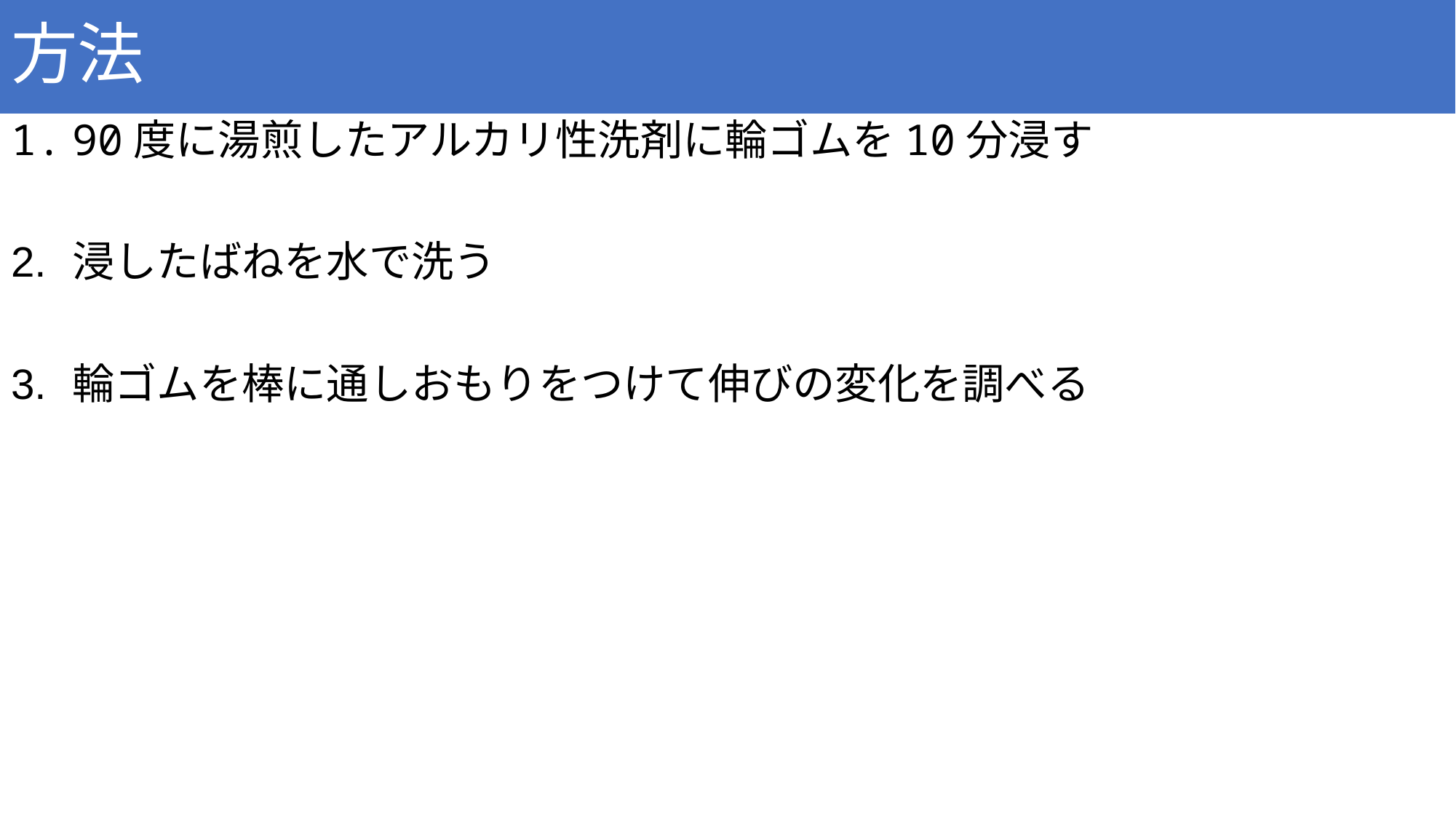

# 方法
90度に湯煎したアルカリ性洗剤に輪ゴムを10分浸す

浸したばねを水で洗う

輪ゴムを棒に通しおもりをつけて伸びの変化を調べる